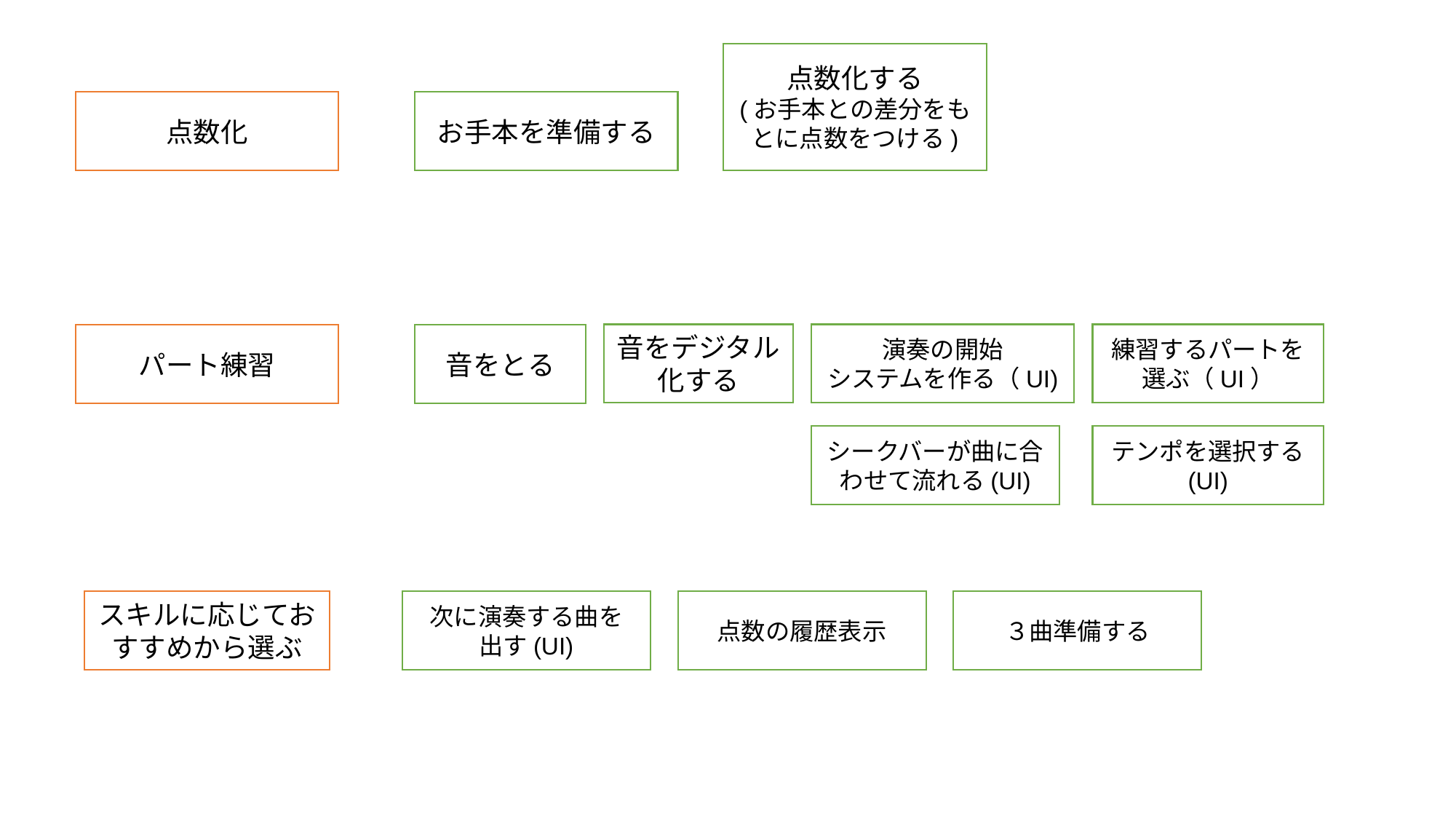

点数化する
(お手本との差分をもとに点数をつける)
お手本を準備する
点数化
音をデジタル化する
演奏の開始
システムを作る（UI)
練習するパートを選ぶ（UI）
パート練習
音をとる
シークバーが曲に合わせて流れる(UI)
テンポを選択する
(UI)
次に演奏する曲を
出す(UI)
点数の履歴表示
３曲準備する
スキルに応じておすすめから選ぶ